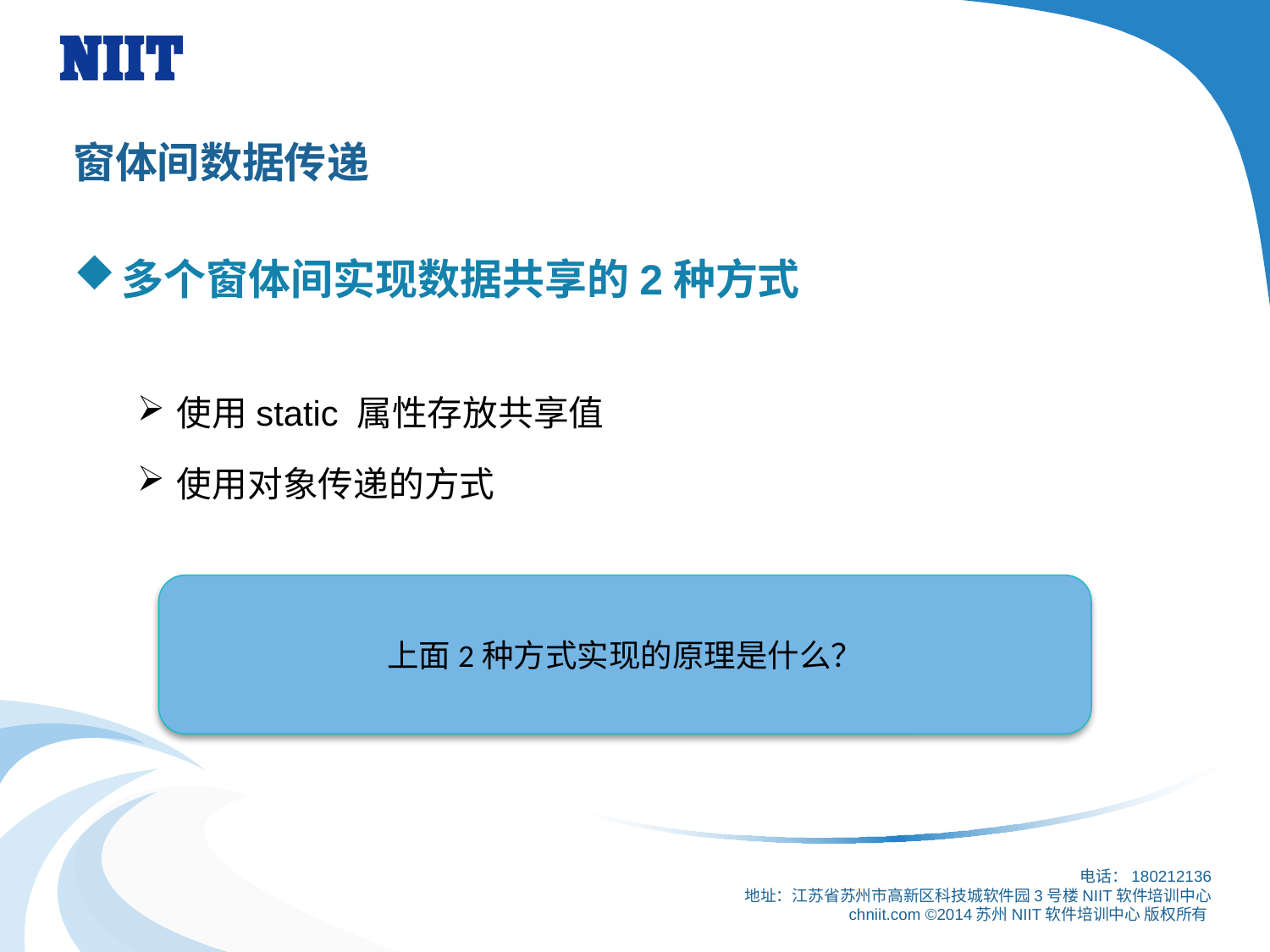

# 窗体间数据传递
多个窗体间实现数据共享的2种方式

使用static 属性存放共享值
使用对象传递的方式
上面2种方式实现的原理是什么？